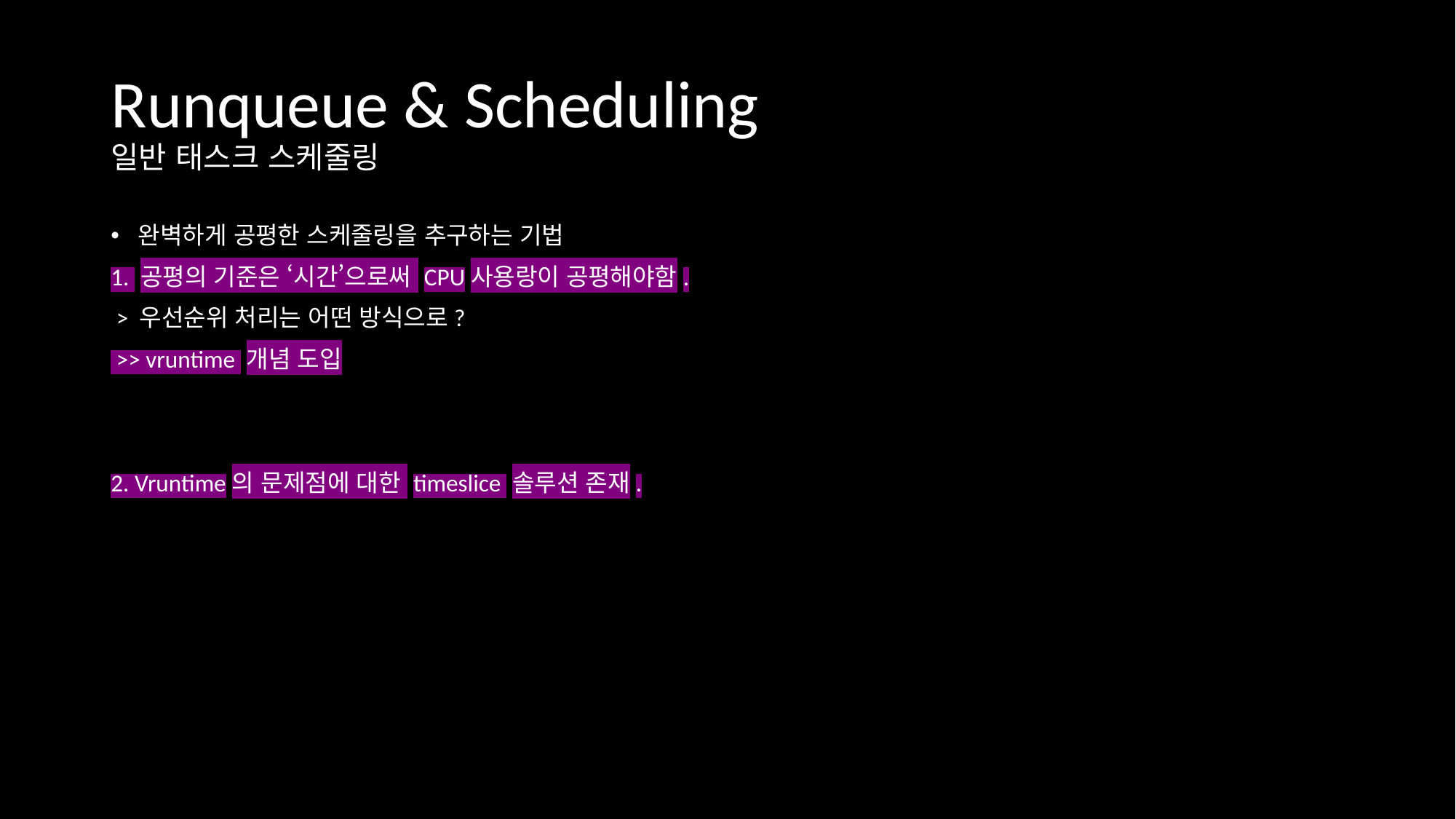

# Runqueue & Scheduling 일반 태스크 스케줄링
완벽하게 공평한 스케줄링을 추구하는 기법
1. 공평의 기준은 ‘시간’으로써 CPU사용랑이 공평해야함.
 > 우선순위 처리는 어떤 방식으로?
 >> vruntime 개념 도입

2. Vruntime의 문제점에 대한 timeslice 솔루션 존재.